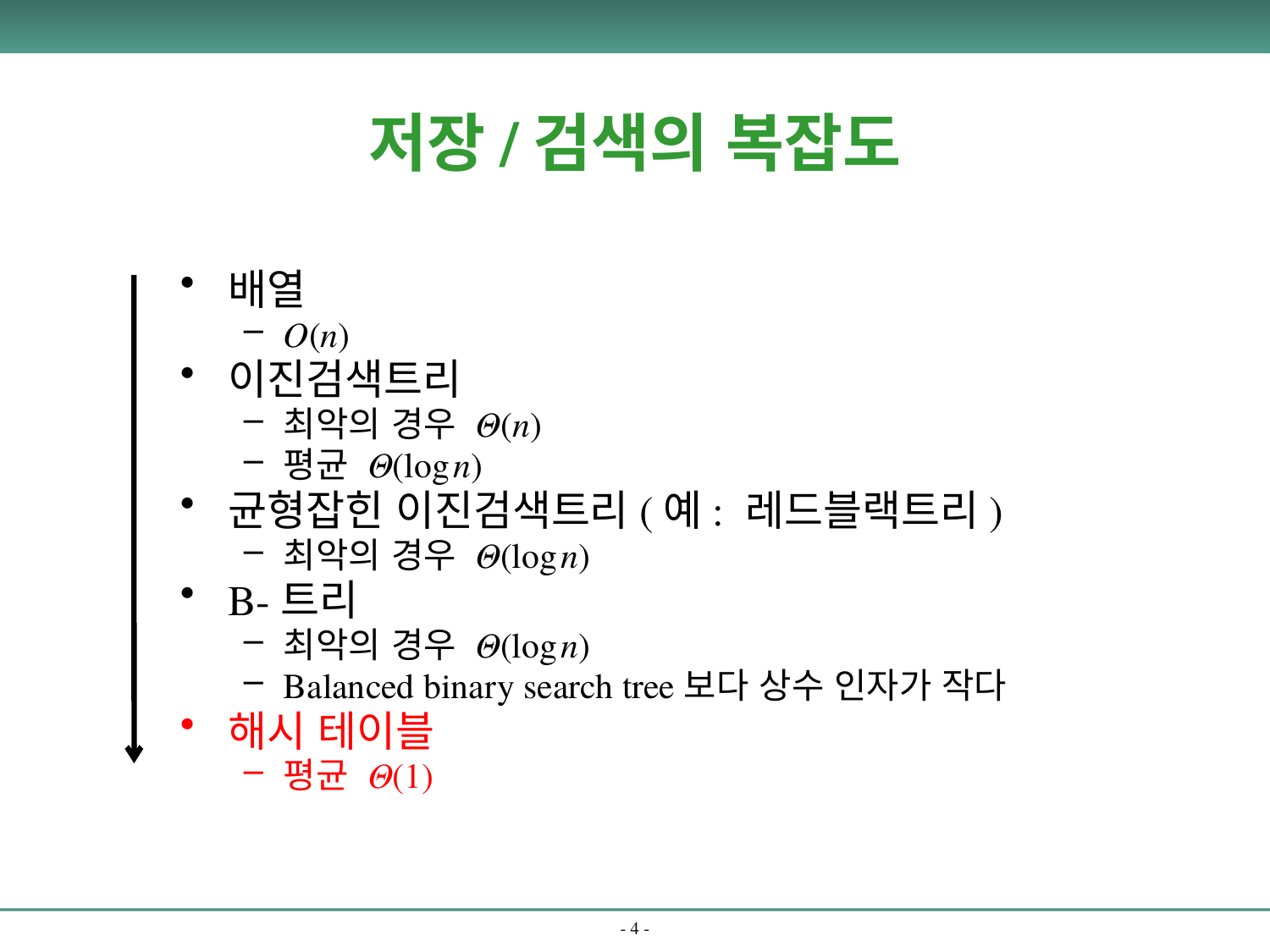

# 저장/검색의 복잡도
배열
O(n)
이진검색트리
최악의 경우 Θ(n)
평균 Θ(log n)
균형잡힌 이진검색트리(예: 레드블랙트리)
최악의 경우 Θ(log n)
B-트리
최악의 경우 Θ(log n)
Balanced binary search tree보다 상수 인자가 작다
해시 테이블
평균 Θ(1)